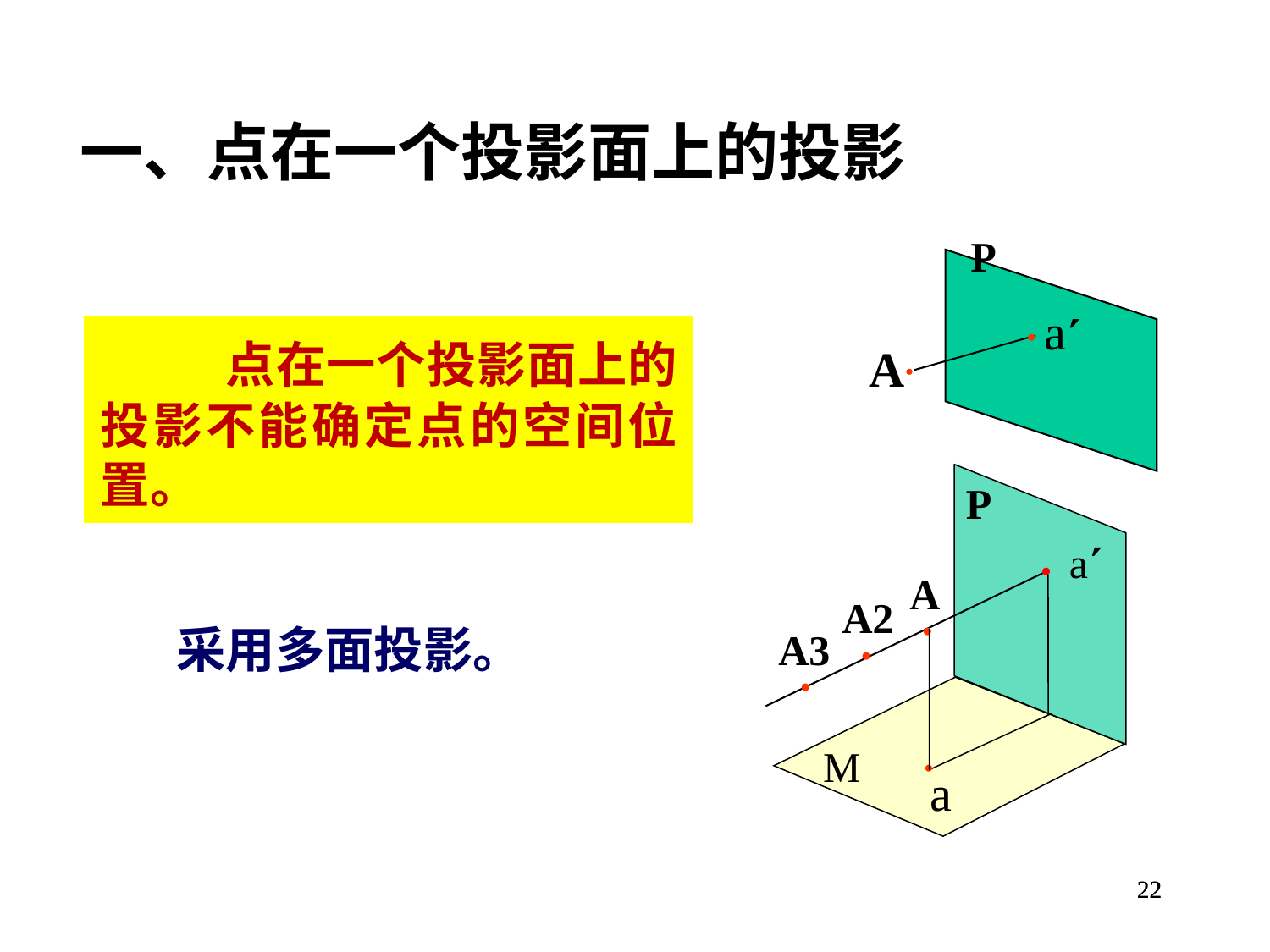

一、点在一个投影面上的投影
P

A
●
a′
        点在一个投影面上的投影不能确定点的空间位置。
●

 P
a′
●
A
●

A2
●
A3
●
采用多面投影。

M

●
a
22
22